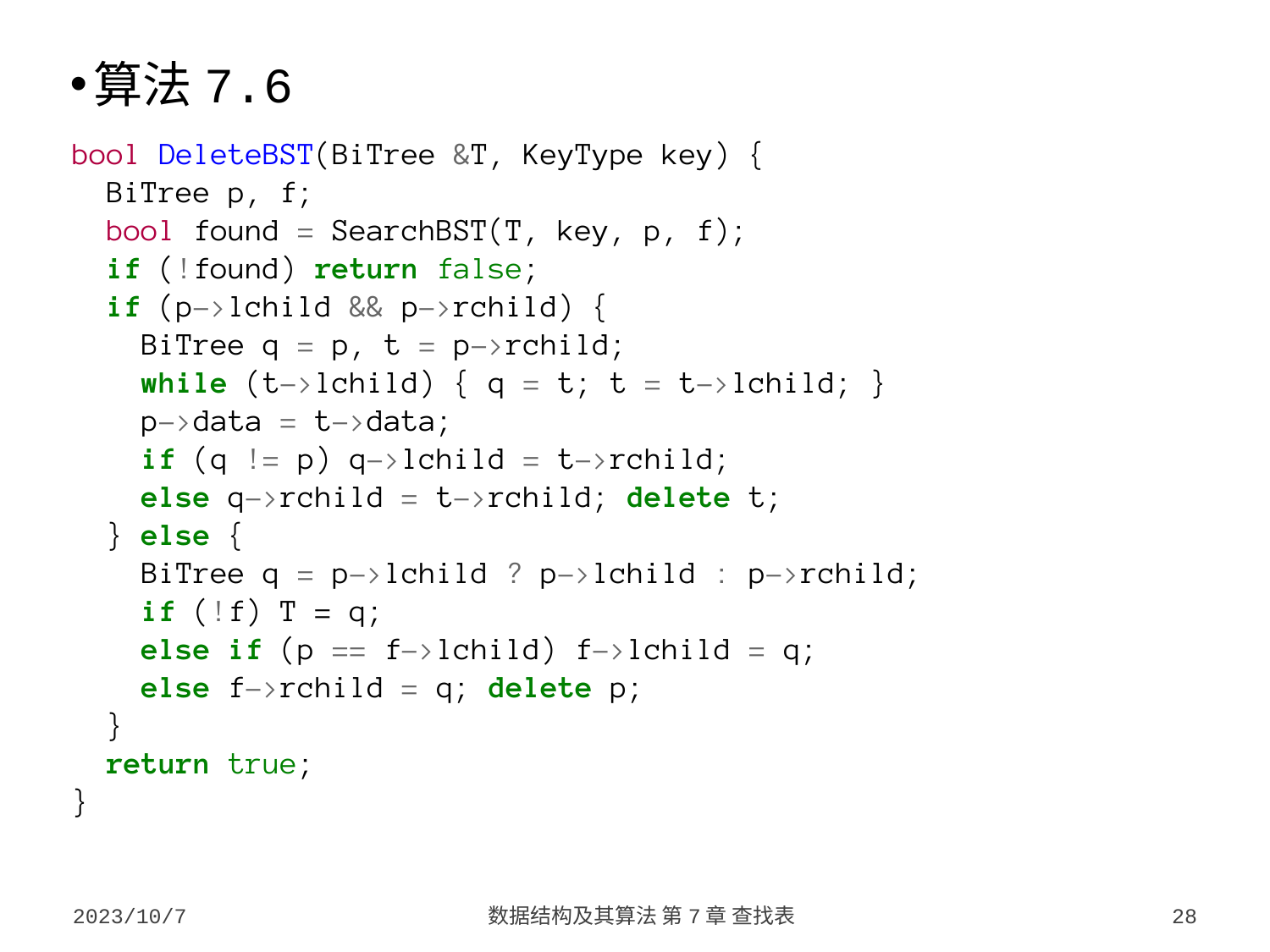

算法7.6
bool DeleteBST(BiTree &T, KeyType key) {
  BiTree p, f;
  bool found = SearchBST(T, key, p, f);
  if (!found) return false;
  if (p->lchild && p->rchild) {
    BiTree q = p, t = p->rchild;
    while (t->lchild) { q = t; t = t->lchild; }
    p->data = t->data;
    if (q != p) q->lchild = t->rchild;
    else q->rchild = t->rchild; delete t;
  } else {
    BiTree q = p->lchild ? p->lchild : p->rchild;
    if (!f) T = q;
    else if (p == f->lchild) f->lchild = q;
    else f->rchild = q; delete p;
  }
  return true;
}
2023/10/7
数据结构及其算法 第7章 查找表
28